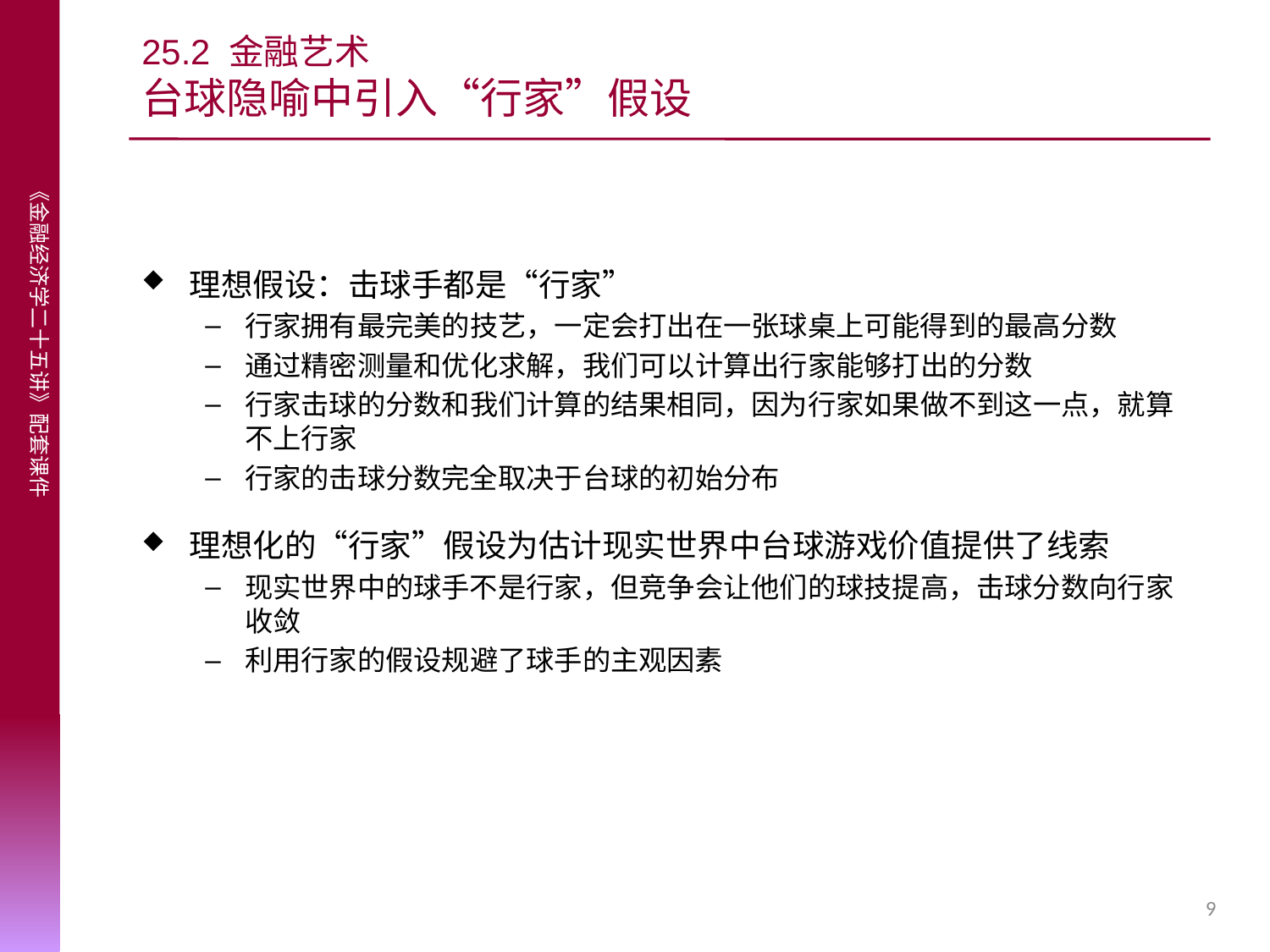

# 25.2 金融艺术 台球隐喻中引入“行家”假设

理想假设：击球手都是“行家”
行家拥有最完美的技艺，一定会打出在一张球桌上可能得到的最高分数
通过精密测量和优化求解，我们可以计算出行家能够打出的分数
行家击球的分数和我们计算的结果相同，因为行家如果做不到这一点，就算不上行家
行家的击球分数完全取决于台球的初始分布
理想化的“行家”假设为估计现实世界中台球游戏价值提供了线索
现实世界中的球手不是行家，但竞争会让他们的球技提高，击球分数向行家收敛
利用行家的假设规避了球手的主观因素

9